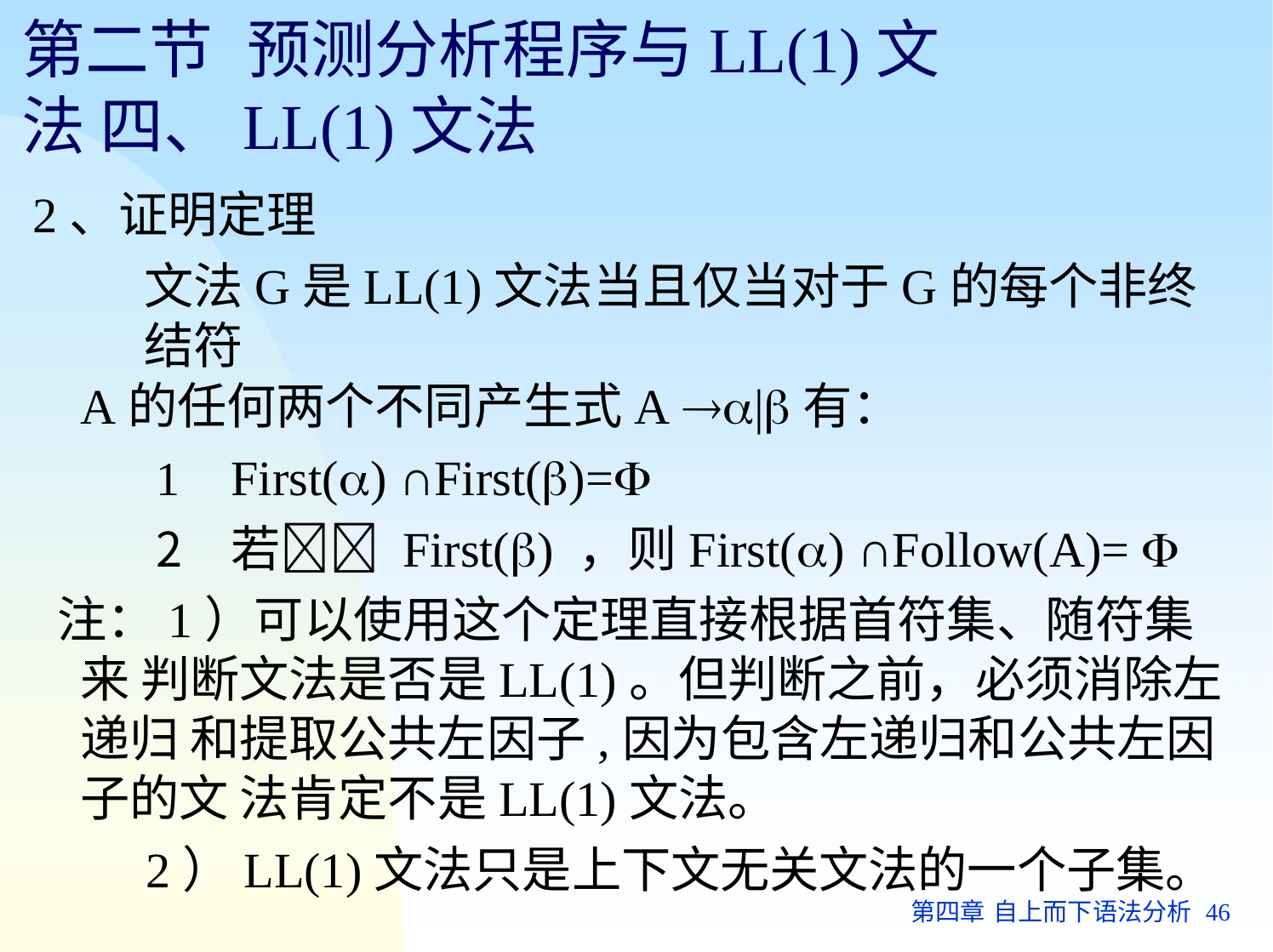

# 第二节	预测分析程序与LL(1)文法 四、LL(1)文法
2、证明定理
文法G是LL(1)文法当且仅当对于G的每个非终结符
A的任何两个不同产生式A →α|β有：
First(α) ∩First(β)=Φ
若ε∈ First(β) ，则First(α) ∩Follow(A)= Φ
注：1）可以使用这个定理直接根据首符集、随符集来 判断文法是否是LL(1)。但判断之前，必须消除左递归 和提取公共左因子,因为包含左递归和公共左因子的文 法肯定不是LL(1)文法。
2）LL(1)文法只是上下文无关文法的一个子集。
第四章 自上而下语法分析 46